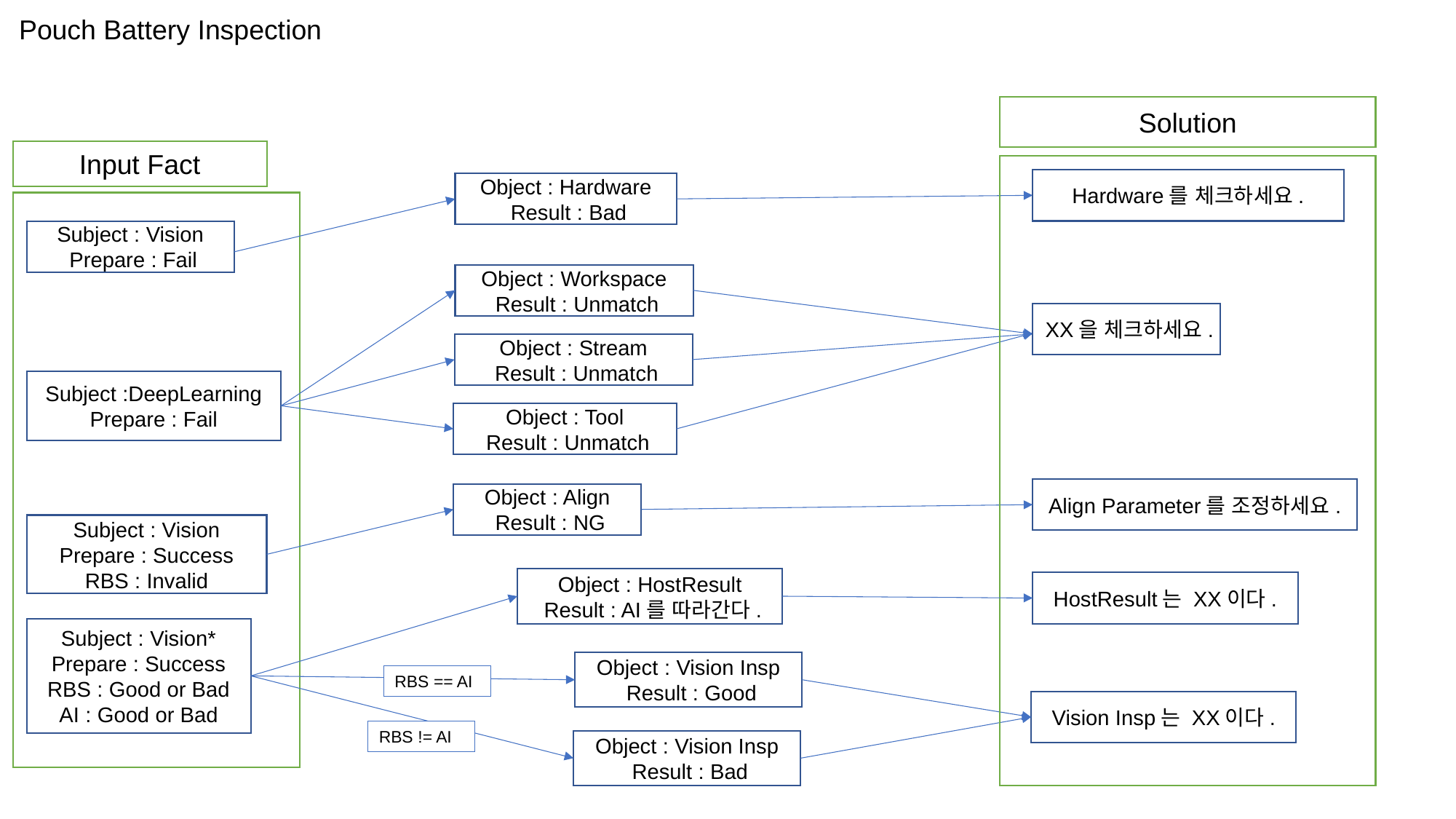

Pouch Battery Inspection
Solution
Input Fact

Hardware를 체크하세요.
Object : Hardware
 Result : Bad

Subject : Vision
 Prepare : Fail
Object : Workspace
 Result : Unmatch
XX을 체크하세요.
Object : Stream
 Result : Unmatch
Subject :DeepLearning
Prepare : Fail
Object : Tool
 Result : Unmatch
Align Parameter를 조정하세요.
Object : Align
 Result : NG
Subject : Vision
Prepare : Success
RBS : Invalid
Object : HostResult
 Result : AI를 따라간다.
HostResult는 XX이다.
Subject : Vision*
Prepare : Success
RBS : Good or Bad
AI : Good or Bad
Object : Vision Insp
 Result : Good
RBS == AI
Vision Insp는 XX이다.
RBS != AI
Object : Vision Insp
 Result : Bad